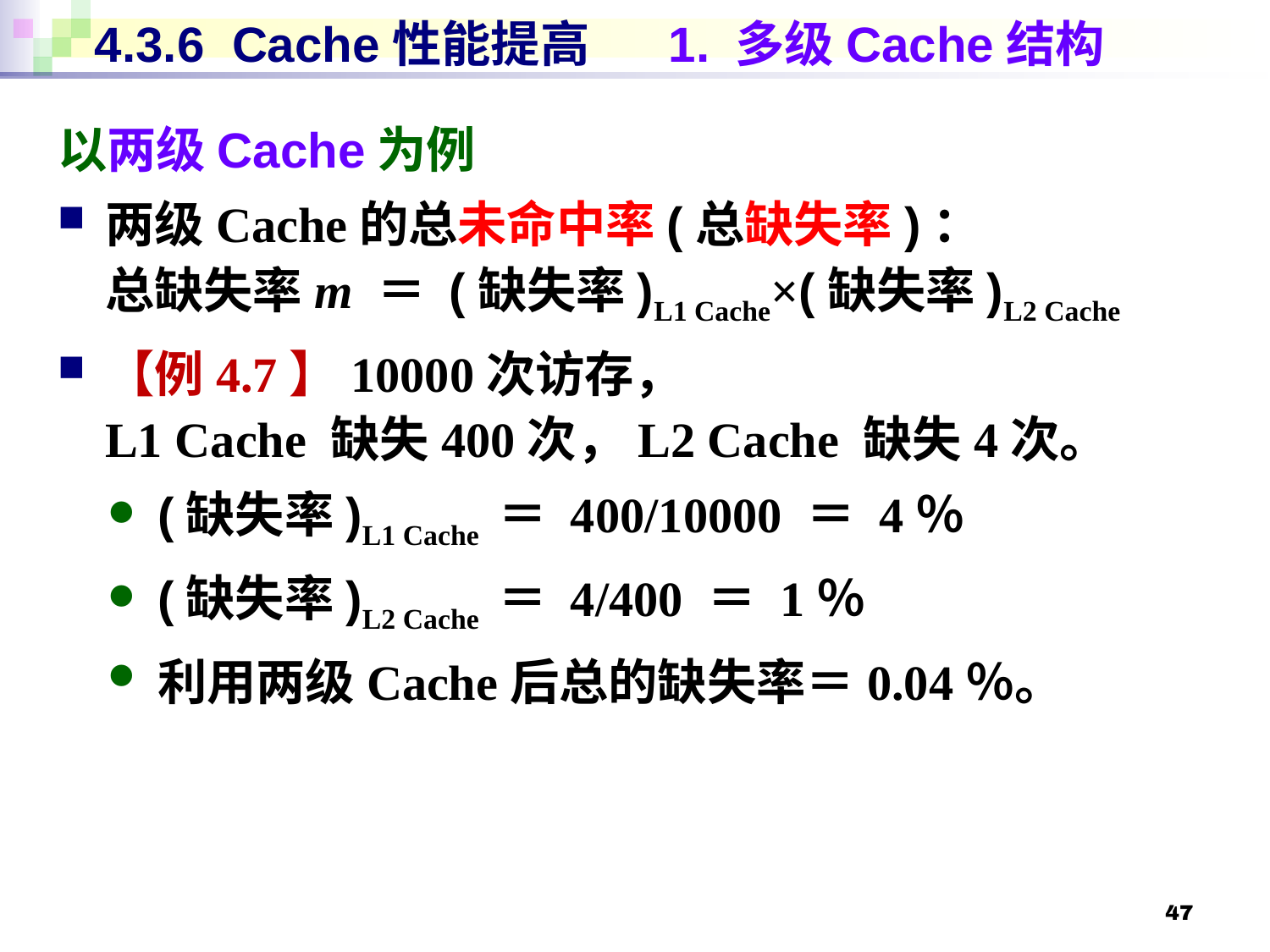

# 4.3.6  Cache性能提高      1. 多级Cache结构
以两级Cache为例
两级Cache的总未命中率(总缺失率)：
总缺失率m ＝ (缺失率)L1 Cache×(缺失率)L2 Cache
【例4.7】10000次访存，
L1 Cache 缺失400次，L2 Cache 缺失4次。
(缺失率)L1 Cache ＝ 400/10000 ＝ 4％
(缺失率)L2 Cache ＝ 4/400 ＝ 1％
利用两级Cache后总的缺失率＝0.04％。
47